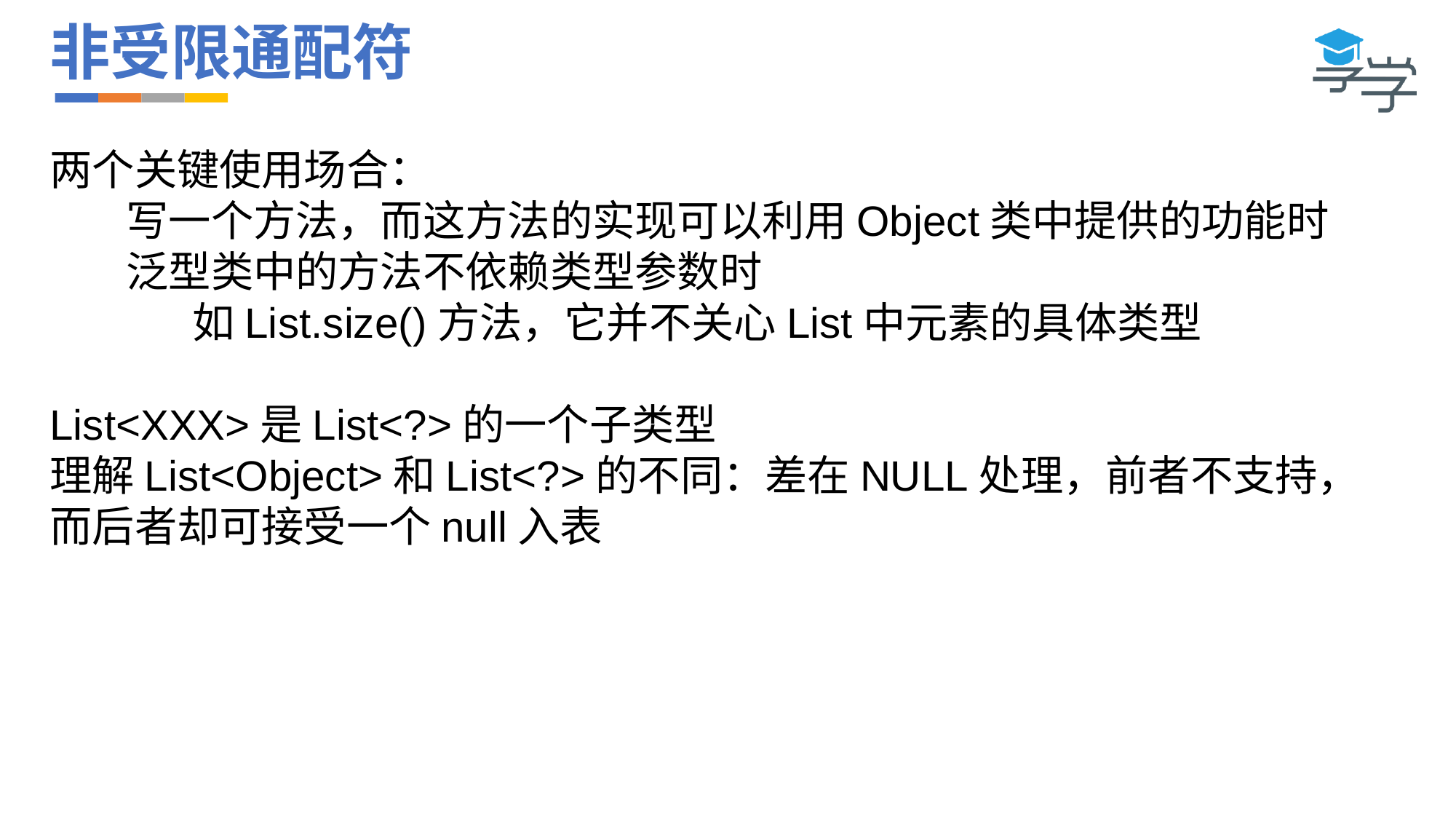

# 非受限通配符
两个关键使用场合：
       写一个方法，而这方法的实现可以利用Object类中提供的功能时
       泛型类中的方法不依赖类型参数时
              如List.size()方法，它并不关心List中元素的具体类型

List<XXX>是List<?>的一个子类型
理解List<Object>和List<?>的不同：差在NULL处理，前者不支持，而后者却可接受一个null入表